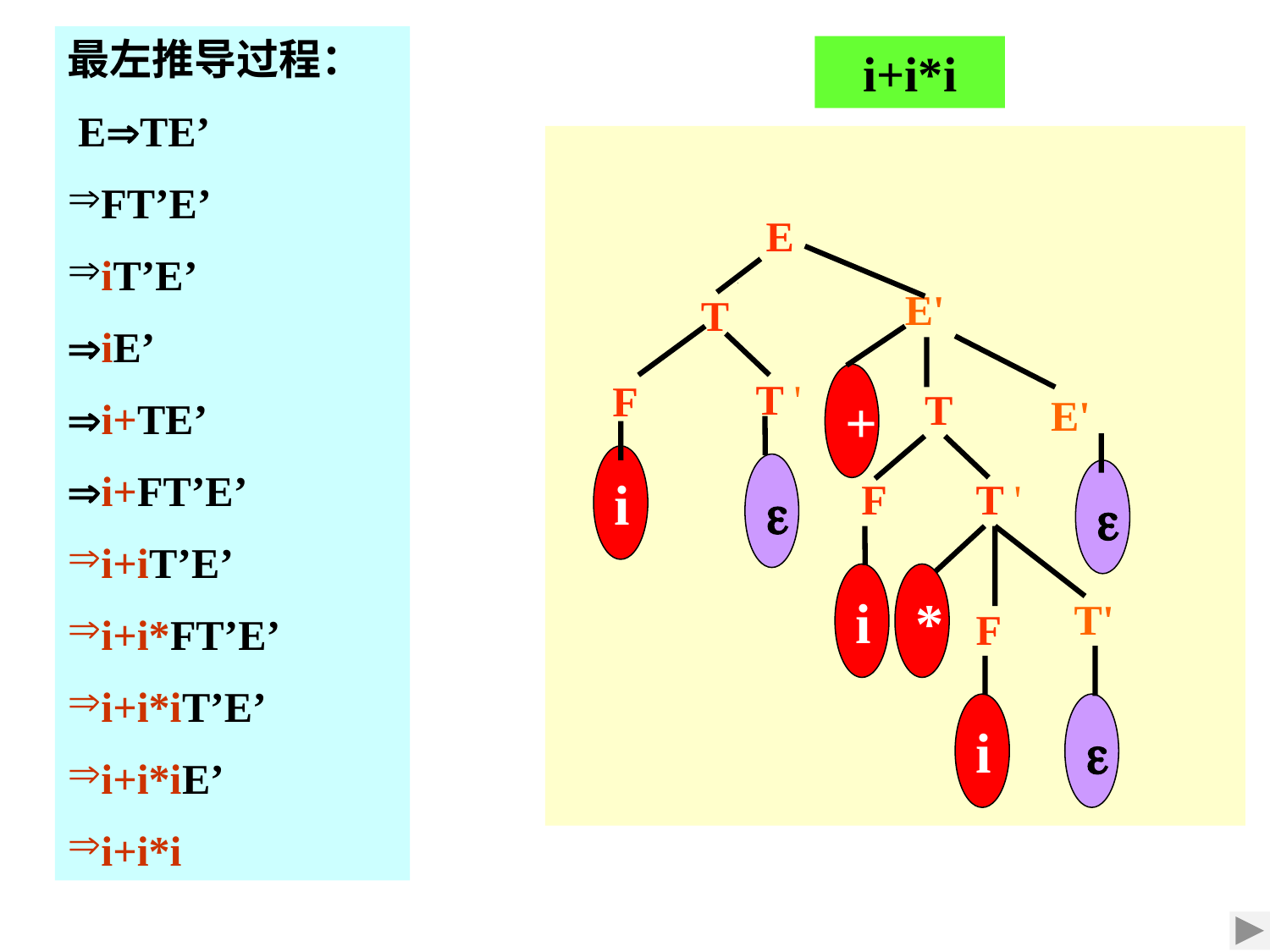

最左推导过程：
 E⇒TE’
FT’E’
iT’E’
⇒iE’
⇒i+TE’
⇒i+FT’E’
i+iT’E’
i+i*FT’E’
i+i*iT’E’
i+i*iE’
i+i*i
i+i*i

E

E'
T

T '
F

+
T
E'

ε

i

F
T '
ε

i

*
T'
F

i
ε